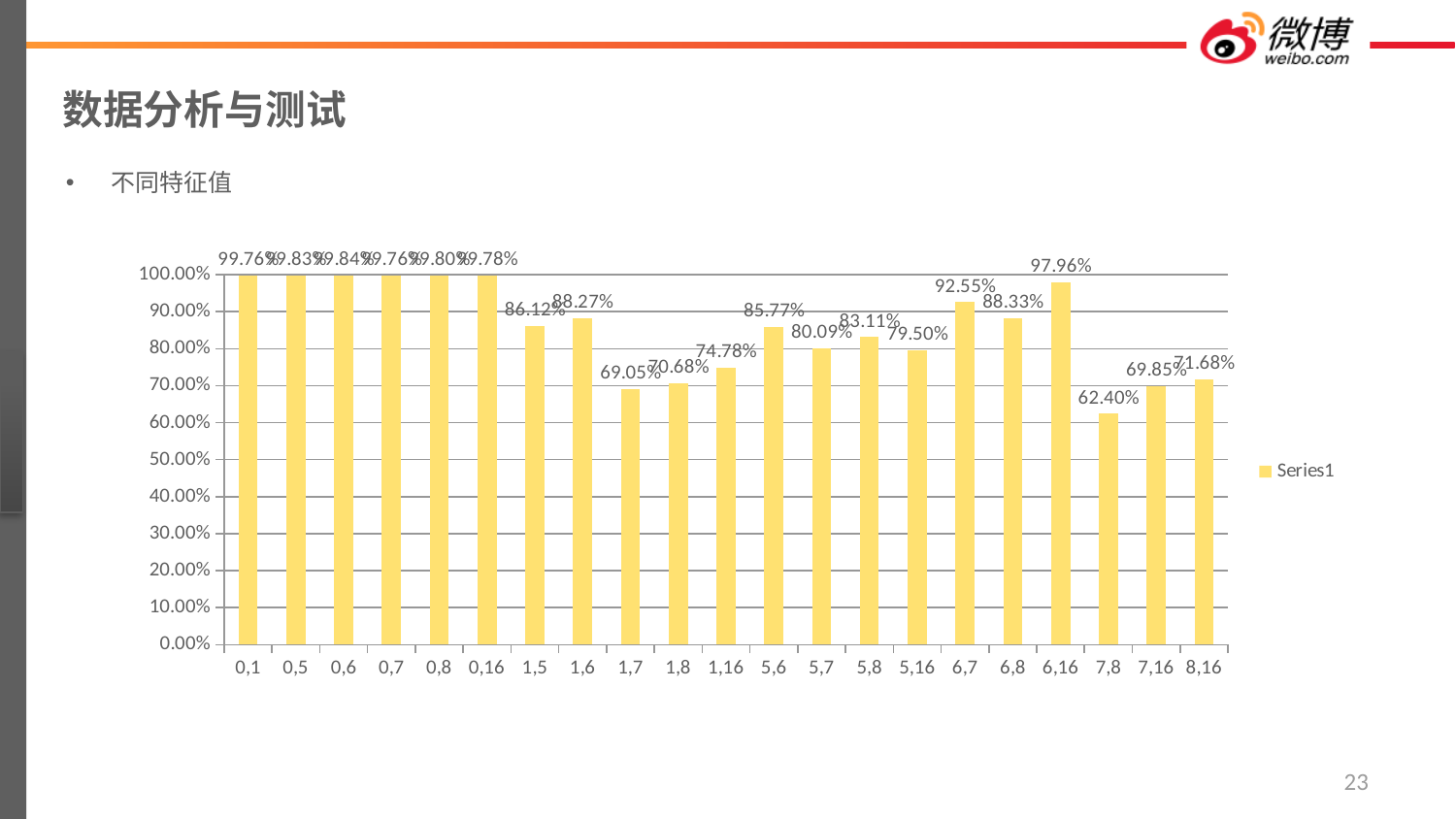

# 数据分析与测试
不同特征值

### Chart

| Category |  |
|---|---|
| 0,1 | 0.99760813235001 |
| 0,5 | 0.998298724043032 |
| 0,6 | 0.998365770316446 |
| 0,7 | 0.997618220612315 |
| 0,8 | 0.998002197582659 |
| 0,16 | 0.997756394276312 |
| 1,5 | 0.861241393074543 |
| 1,6 | 0.882681845657868 |
| 1,7 | 0.690506766768744 |
| 1,8 | 0.706750202101859 |
| 1,16 | 0.747768413703685 |
| 5,6 | 0.857697283311772 |
| 5,7 | 0.800938067379463 |
| 5,8 | 0.83105981112277 |
| 5,16 | 0.794984954864593 |
| 6,7 | 0.925516822051074 |
| 6,8 | 0.883280757097791 |
| 6,16 | 0.979648380434235 |
| 7,8 | 0.624021538614947 |
| 7,16 | 0.698534193806593 |
| 8,16 | 0.716798724273683 |
23